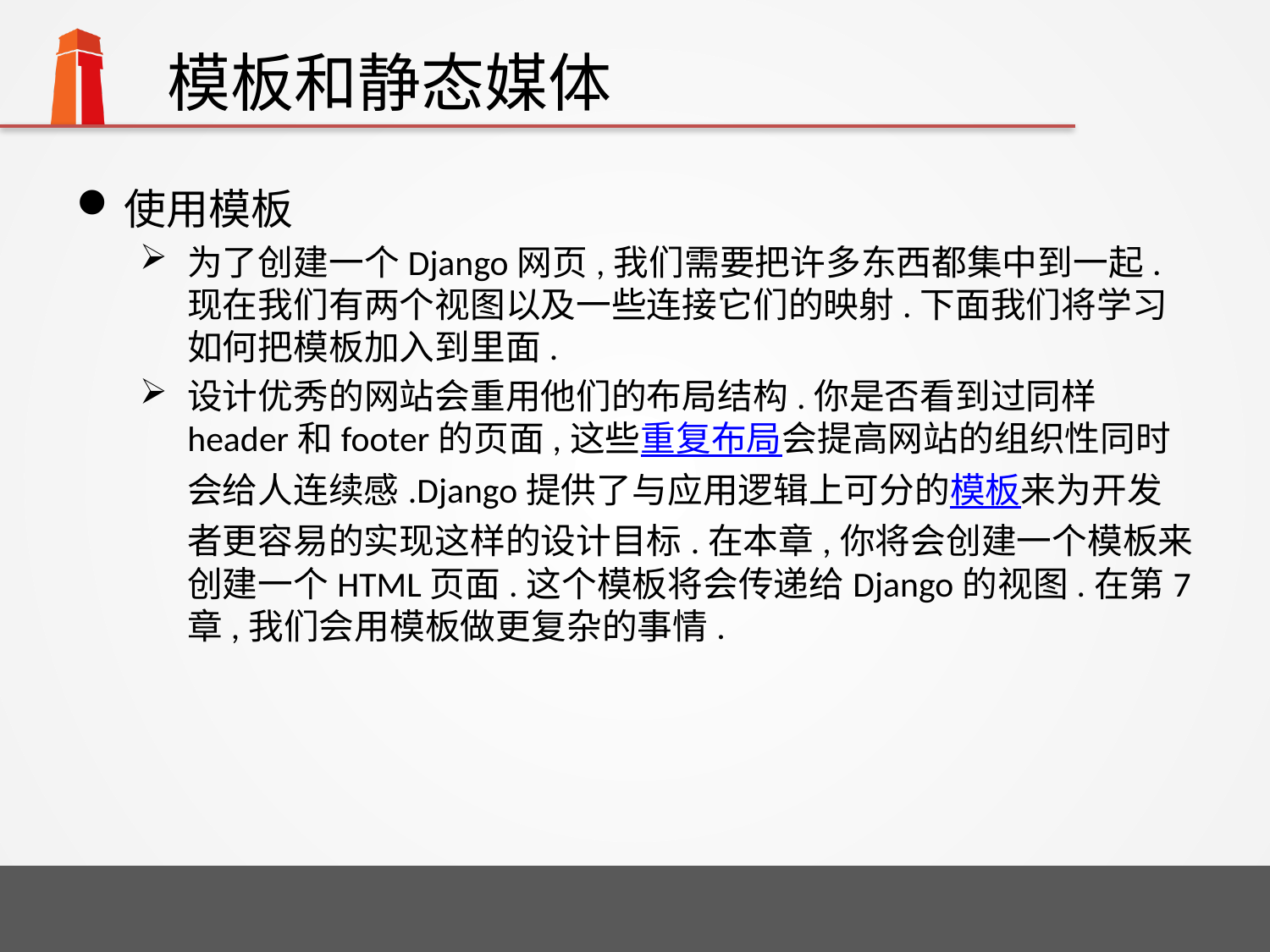

# 模板和静态媒体
使用模板
为了创建一个Django网页,我们需要把许多东西都集中到一起.现在我们有两个视图以及一些连接它们的映射.下面我们将学习如何把模板加入到里面.
设计优秀的网站会重用他们的布局结构.你是否看到过同样header和footer的页面,这些重复布局会提高网站的组织性同时会给人连续感.Django提供了与应用逻辑上可分的模板来为开发者更容易的实现这样的设计目标.在本章,你将会创建一个模板来创建一个HTML页面.这个模板将会传递给Django的视图.在第7章,我们会用模板做更复杂的事情.